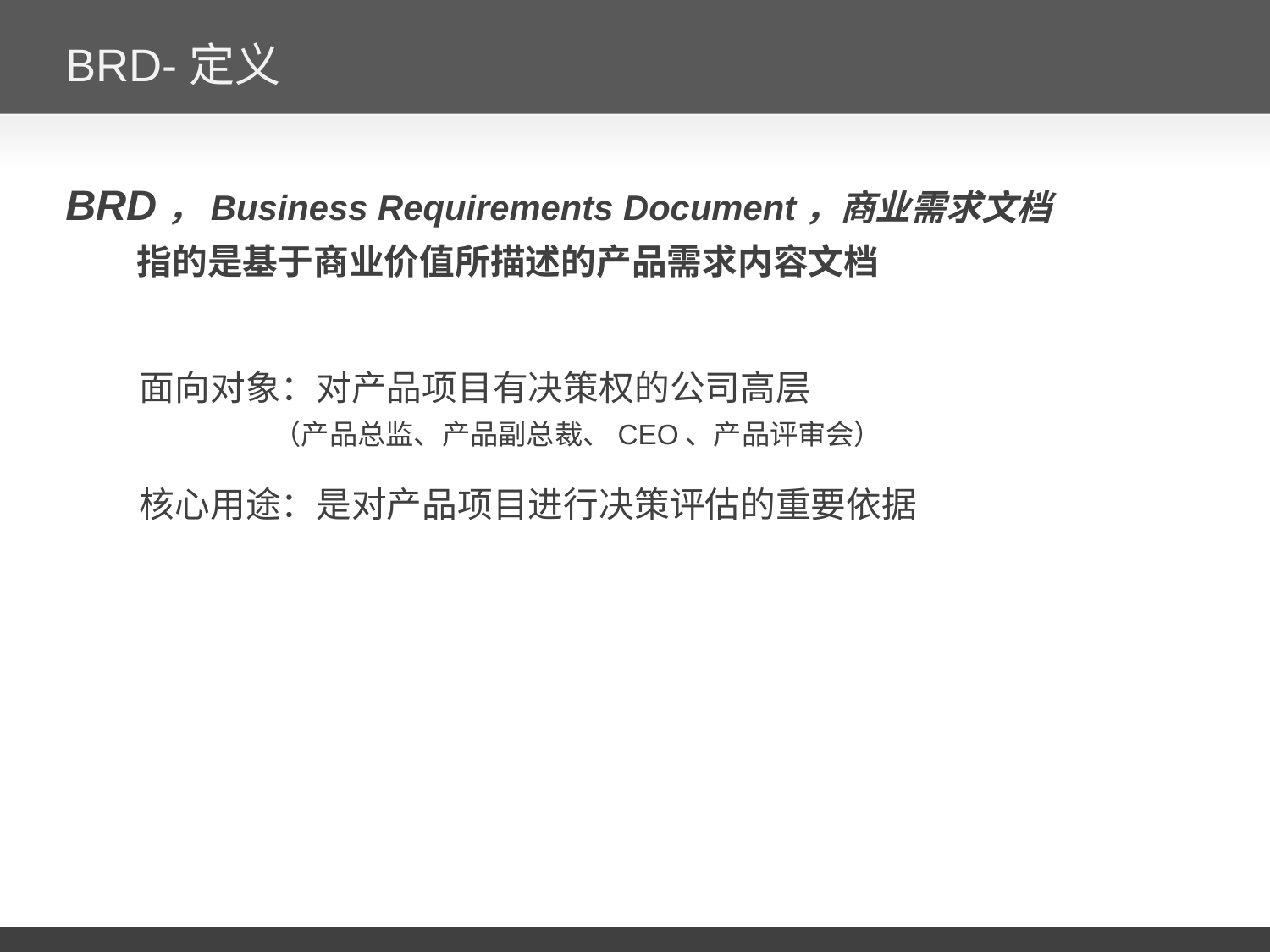

# BRD-定义
BRD，Business Requirements Document，商业需求文档
指的是基于商业价值所描述的产品需求内容文档

面向对象：对产品项目有决策权的公司高层
                    （产品总监、产品副总裁、CEO、产品评审会）
核心用途：是对产品项目进行决策评估的重要依据